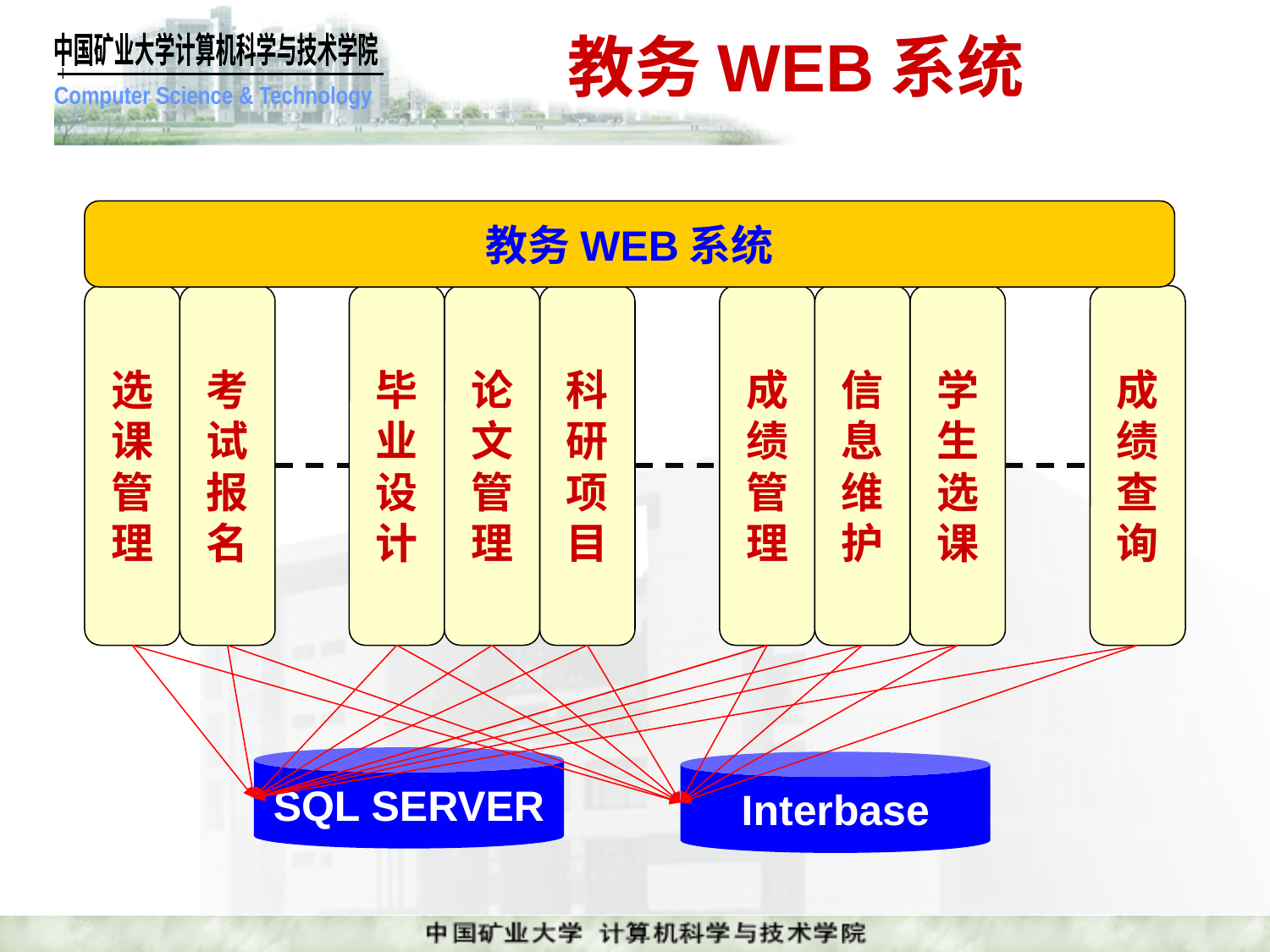

# 教务WEB系统

教务WEB系统
选
课
管
理
考
试
报
名
毕
业
设
计
论
文
管
理
科
研
项
目
成
绩
管
理
信
息
维
护
学
生
选
课
成
绩
查
询
SQL SERVER
Interbase
49